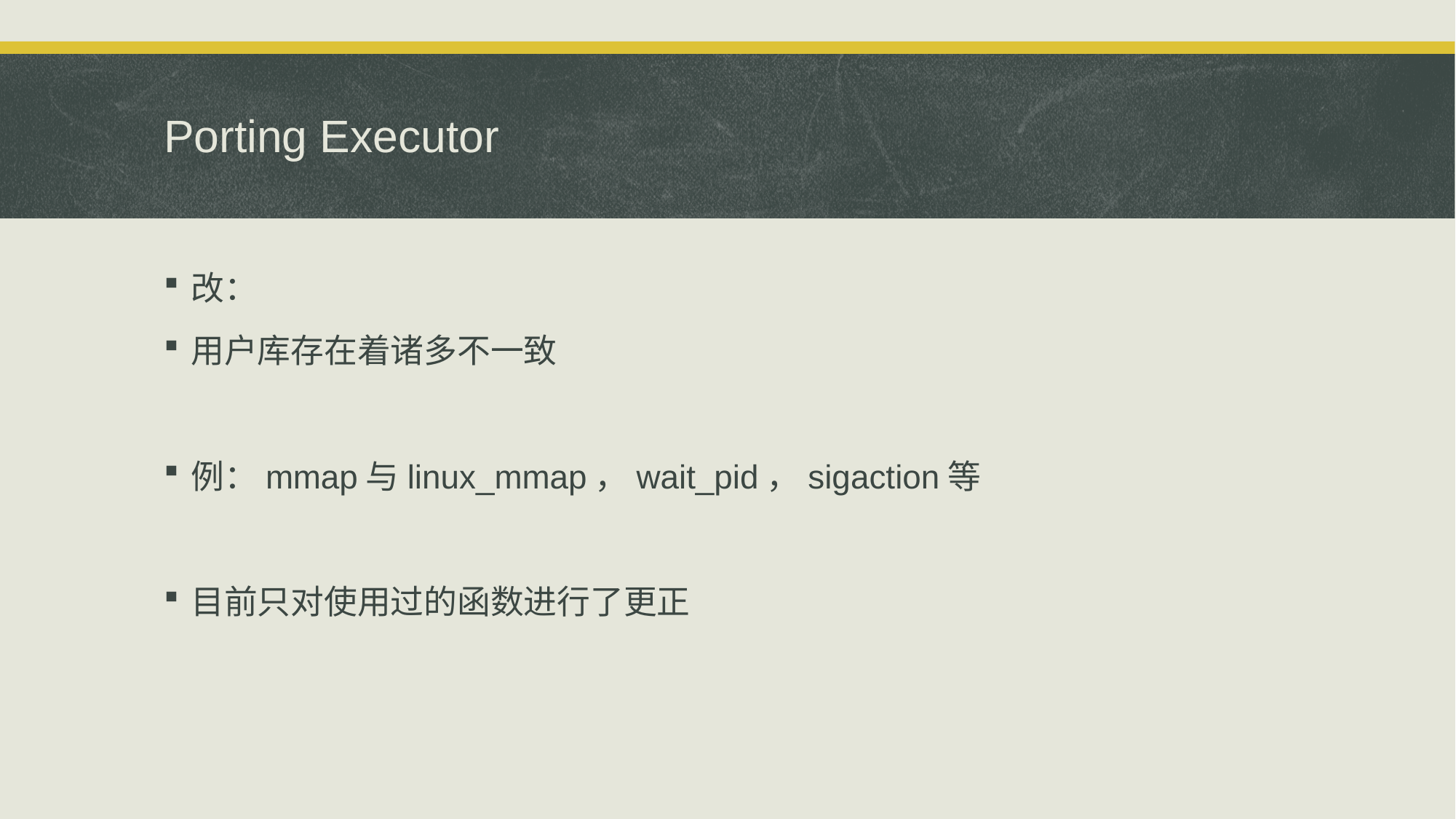

# Porting Executor
改：
用户库存在着诸多不一致

例：mmap与linux_mmap，wait_pid，sigaction等

目前只对使用过的函数进行了更正